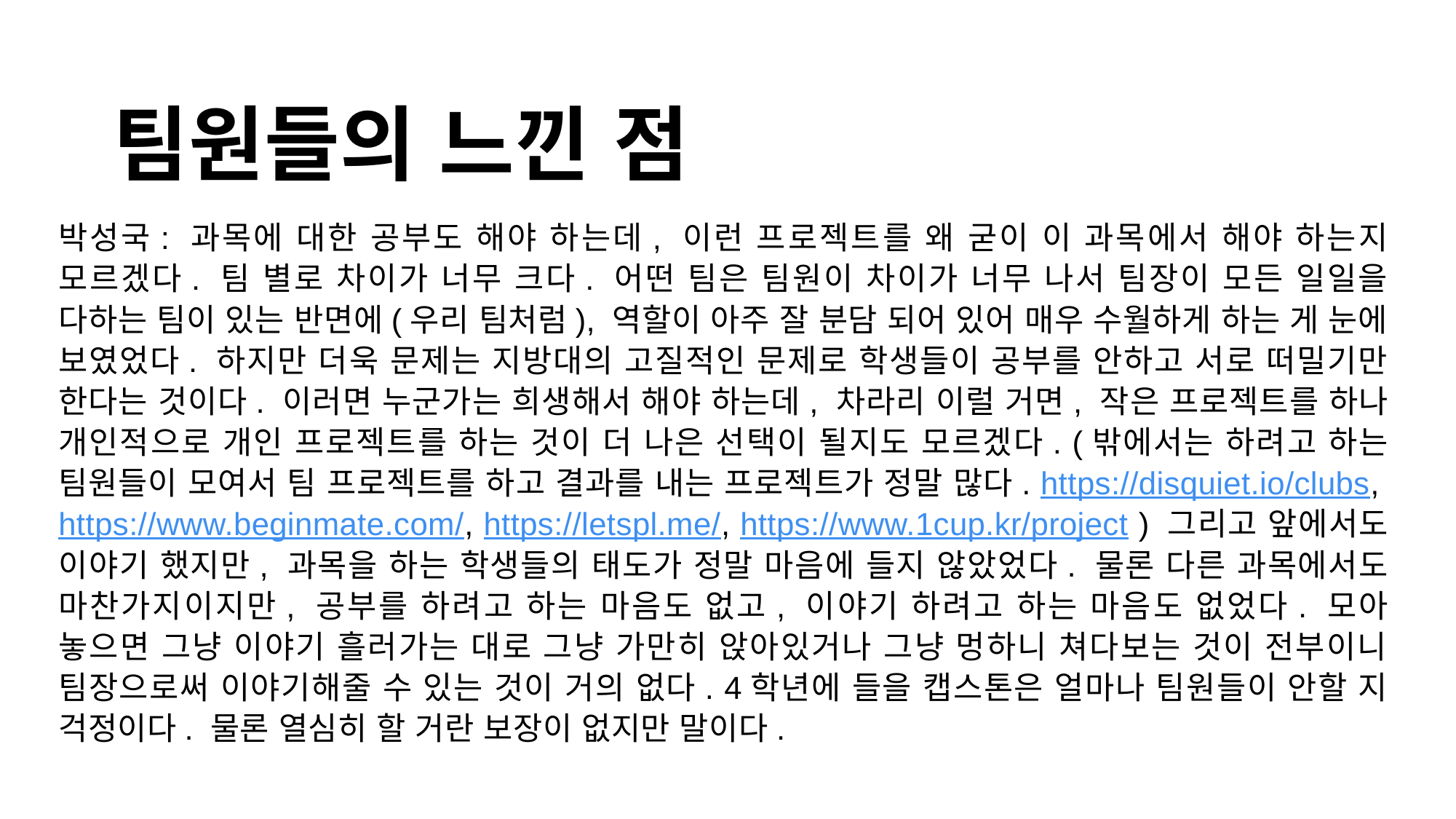

# 팀원들의 느낀 점
박성국: 과목에 대한 공부도 해야 하는데, 이런 프로젝트를 왜 굳이 이 과목에서 해야 하는지 모르겠다. 팀 별로 차이가 너무 크다. 어떤 팀은 팀원이 차이가 너무 나서 팀장이 모든 일일을 다하는 팀이 있는 반면에(우리 팀처럼), 역할이 아주 잘 분담 되어 있어 매우 수월하게 하는 게 눈에 보였었다. 하지만 더욱 문제는 지방대의 고질적인 문제로 학생들이 공부를 안하고 서로 떠밀기만 한다는 것이다. 이러면 누군가는 희생해서 해야 하는데, 차라리 이럴 거면, 작은 프로젝트를 하나 개인적으로 개인 프로젝트를 하는 것이 더 나은 선택이 될지도 모르겠다. (밖에서는 하려고 하는 팀원들이 모여서 팀 프로젝트를 하고 결과를 내는 프로젝트가 정말 많다. https://disquiet.io/clubs, https://www.beginmate.com/, https://letspl.me/, https://www.1cup.kr/project ) 그리고 앞에서도 이야기 했지만, 과목을 하는 학생들의 태도가 정말 마음에 들지 않았었다. 물론 다른 과목에서도 마찬가지이지만, 공부를 하려고 하는 마음도 없고, 이야기 하려고 하는 마음도 없었다. 모아 놓으면 그냥 이야기 흘러가는 대로 그냥 가만히 앉아있거나 그냥 멍하니 쳐다보는 것이 전부이니 팀장으로써 이야기해줄 수 있는 것이 거의 없다. 4학년에 들을 캡스톤은 얼마나 팀원들이 안할 지 걱정이다. 물론 열심히 할 거란 보장이 없지만 말이다.